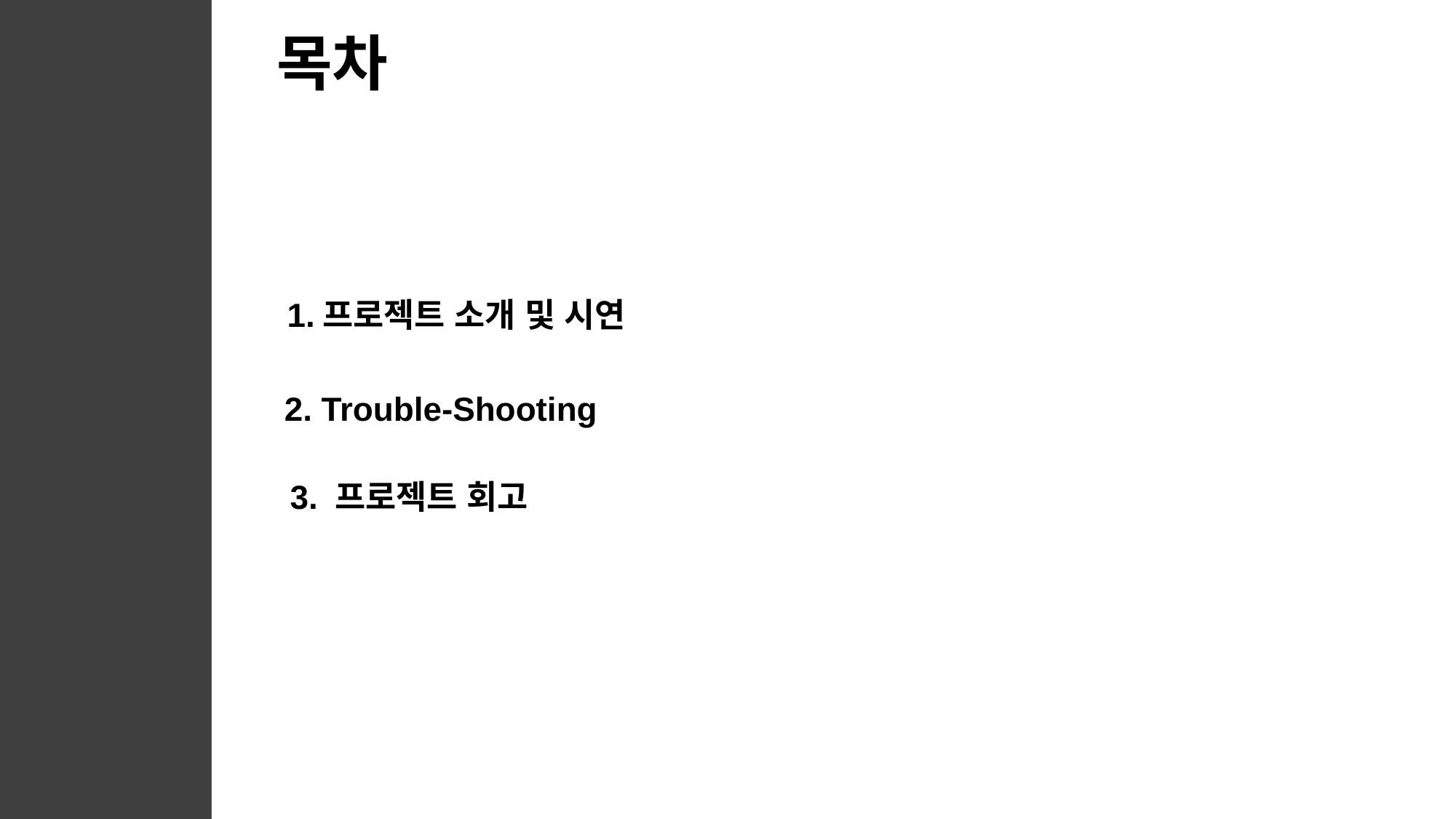

목차
1.프로젝트 소개 및 시연
2. Trouble-Shooting
3. 프로젝트 회고